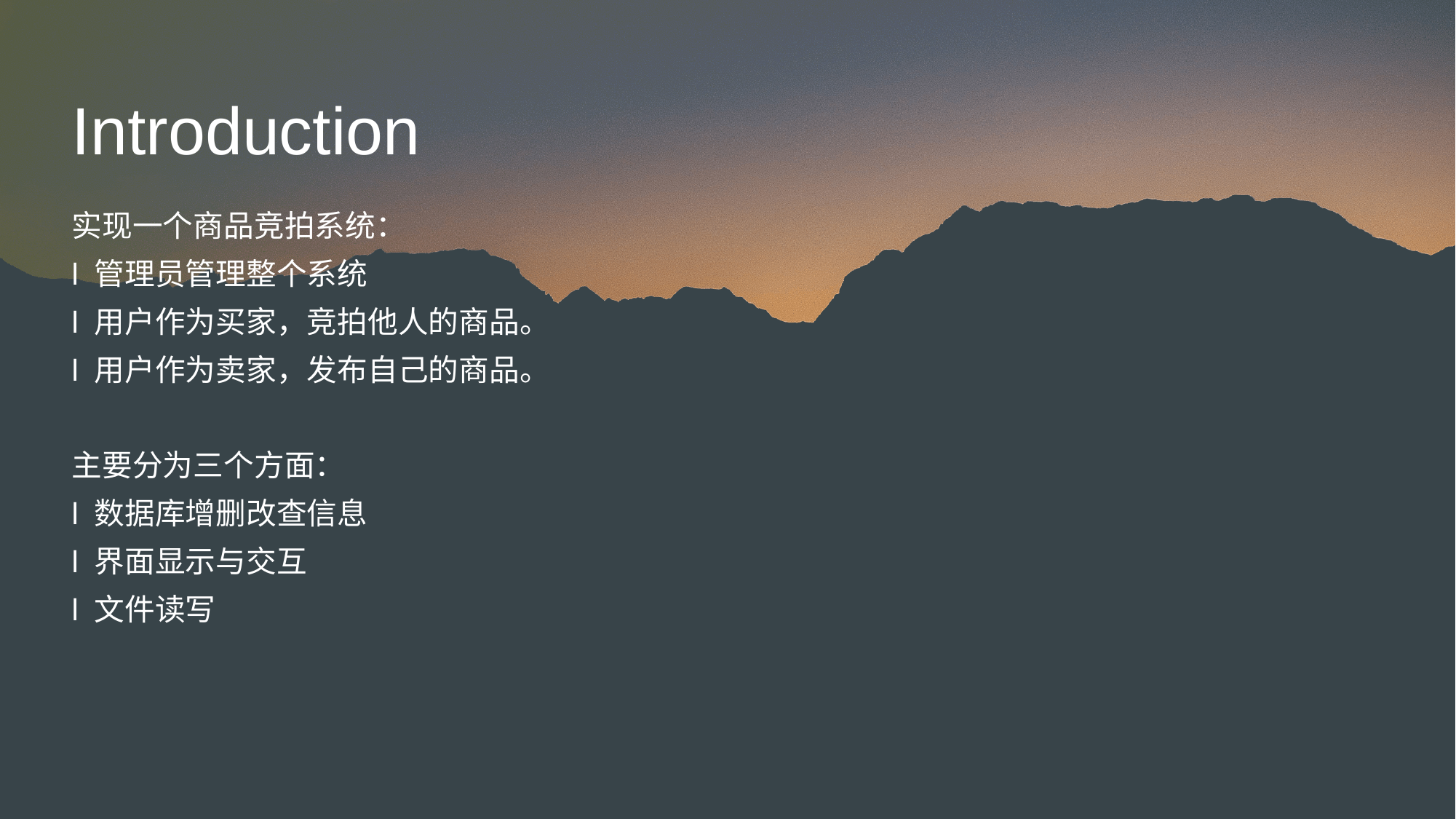

# Introduction
实现一个商品竞拍系统：
l 管理员管理整个系统
l 用户作为买家，竞拍他人的商品。
l 用户作为卖家，发布自己的商品。

主要分为三个方面：
l 数据库增删改查信息
l 界面显示与交互
l 文件读写